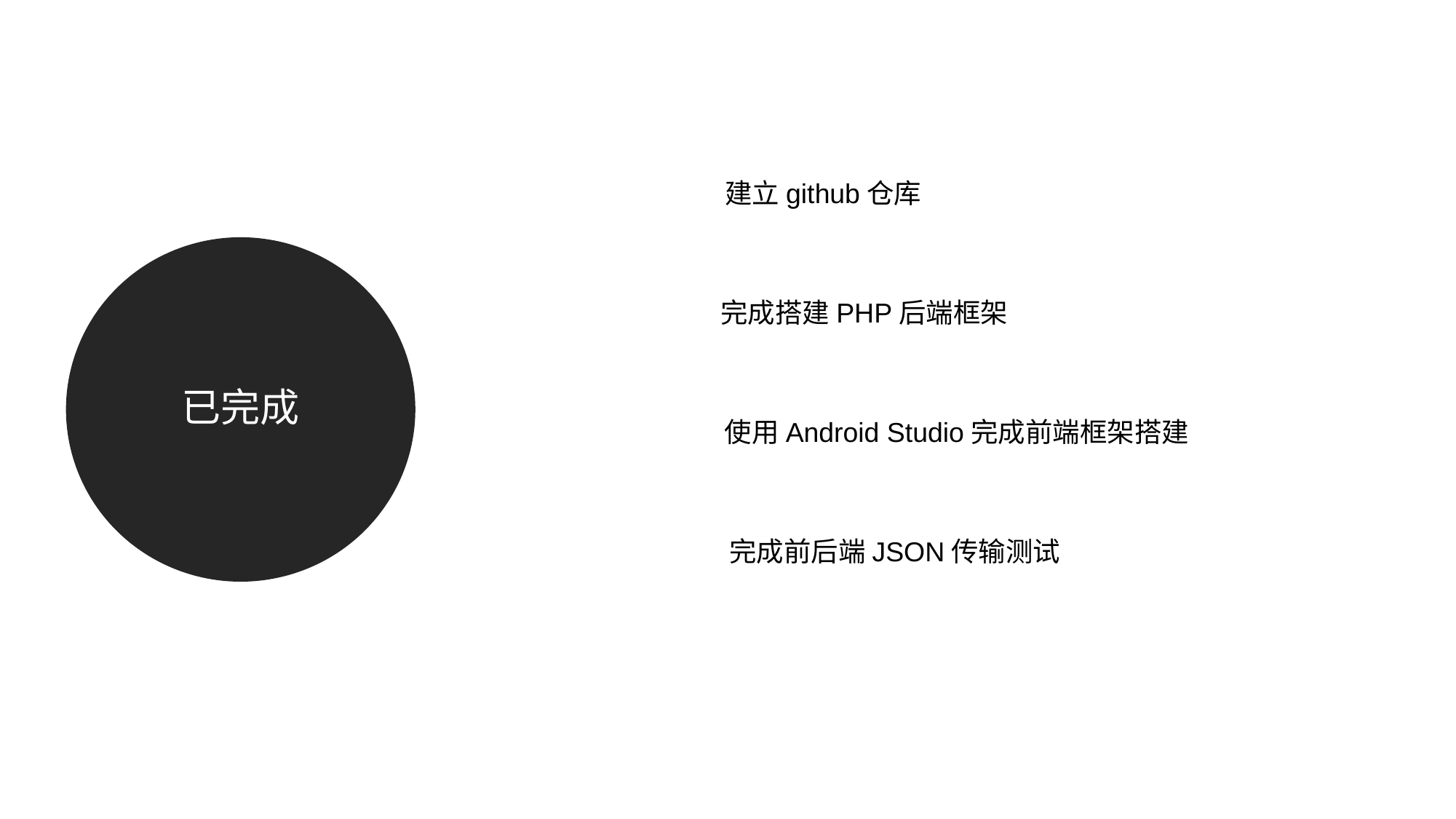

建立github仓库
已完成
完成搭建PHP后端框架
使用Android Studio完成前端框架搭建
完成前后端JSON传输测试